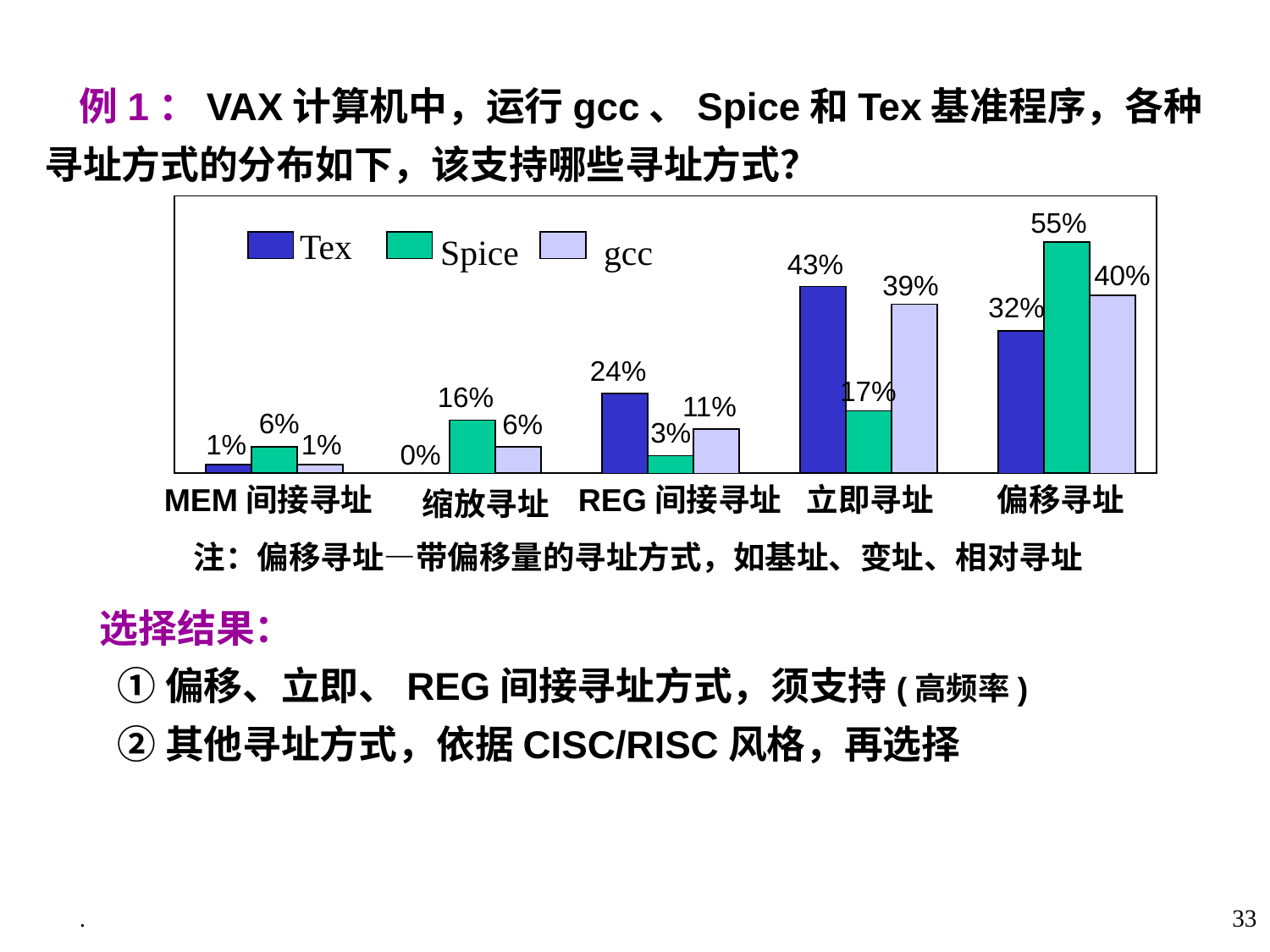

例1：VAX计算机中，运行gcc、Spice和Tex基准程序，各种寻址方式的分布如下，该支持哪些寻址方式？

55%
Tex
gcc
Spice

43%

40%
39%
32%

24%
17%
16%
11%

6%
6%
3%

1%
1%

0%

MEM间接寻址
REG间接寻址
立即寻址
偏移寻址
缩放寻址
注：偏移寻址—带偏移量的寻址方式，如基址、变址、相对寻址
    选择结果：
       ①偏移、立即、REG间接寻址方式，须支持(高频率)
       ②其他寻址方式，依据CISC/RISC风格，再选择
.
33